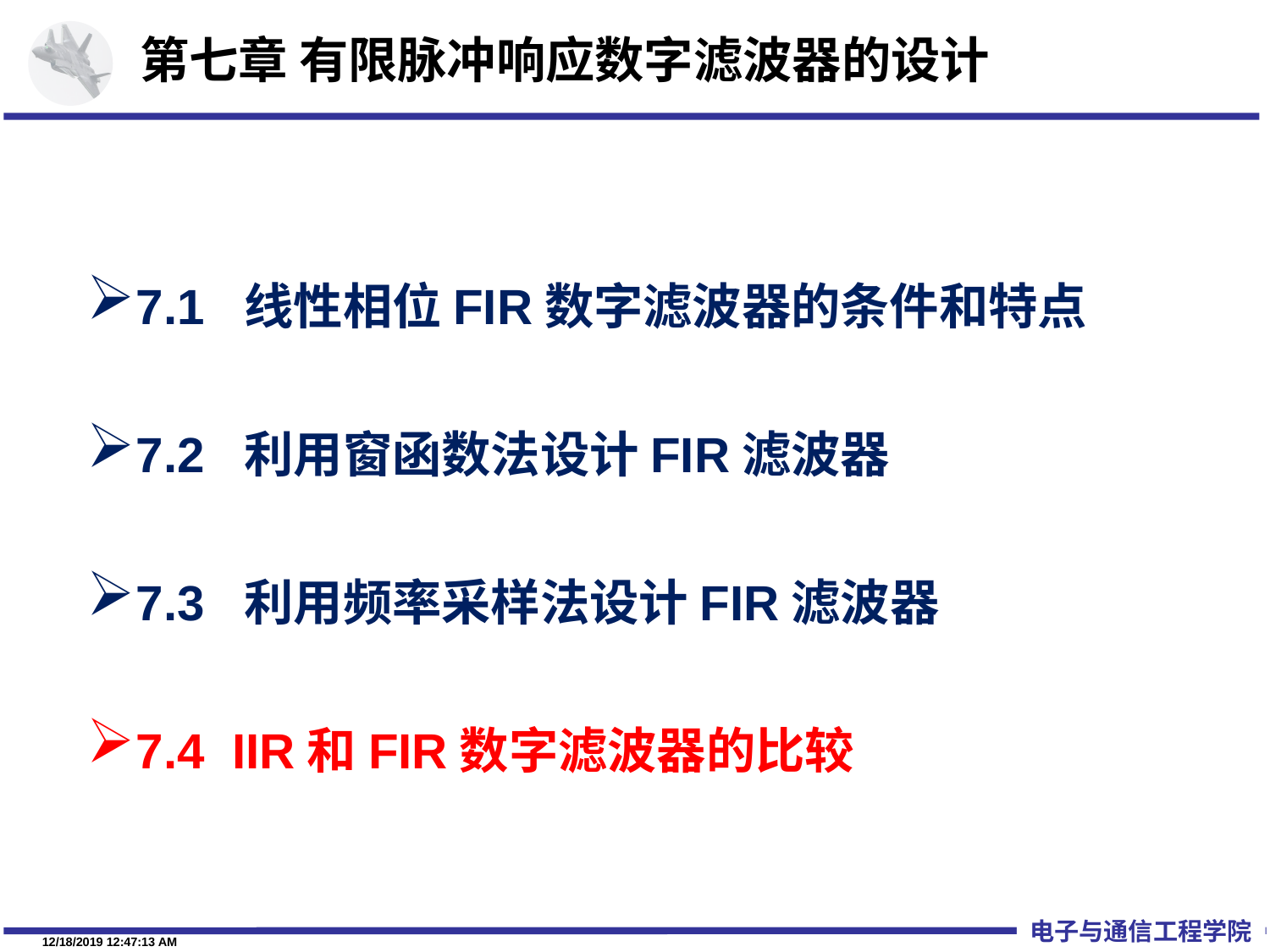

# 第七章 有限脉冲响应数字滤波器的设计
7.1  线性相位FIR数字滤波器的条件和特点
7.2  利用窗函数法设计FIR滤波器
7.3  利用频率采样法设计FIR滤波器
7.4  IIR和FIR数字滤波器的比较